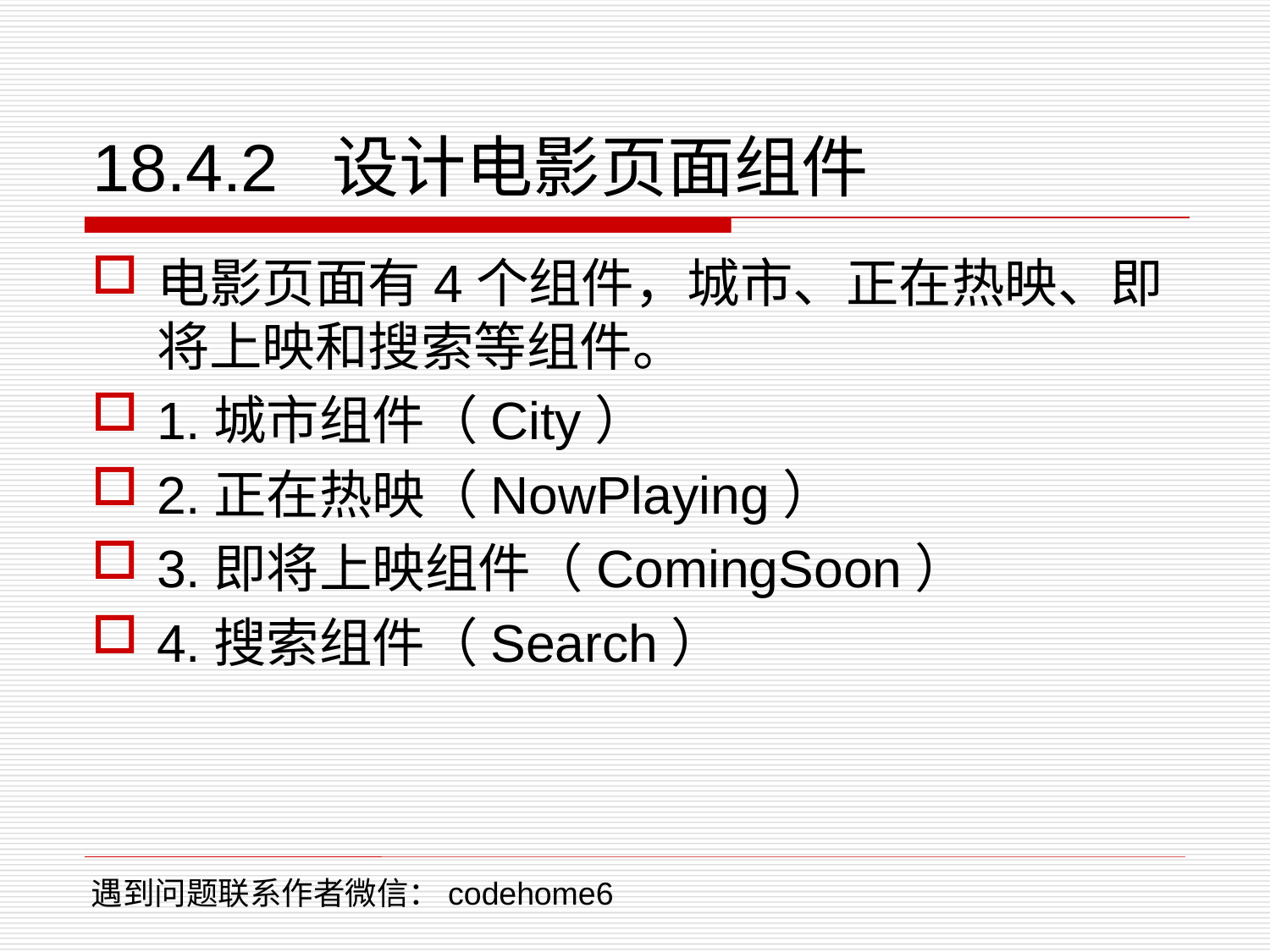

# 18.4.2  设计电影页面组件
电影页面有4个组件，城市、正在热映、即将上映和搜索等组件。
1.城市组件（City）
2.正在热映（NowPlaying）
3.即将上映组件（ComingSoon）
4.搜索组件（Search）
遇到问题联系作者微信：codehome6